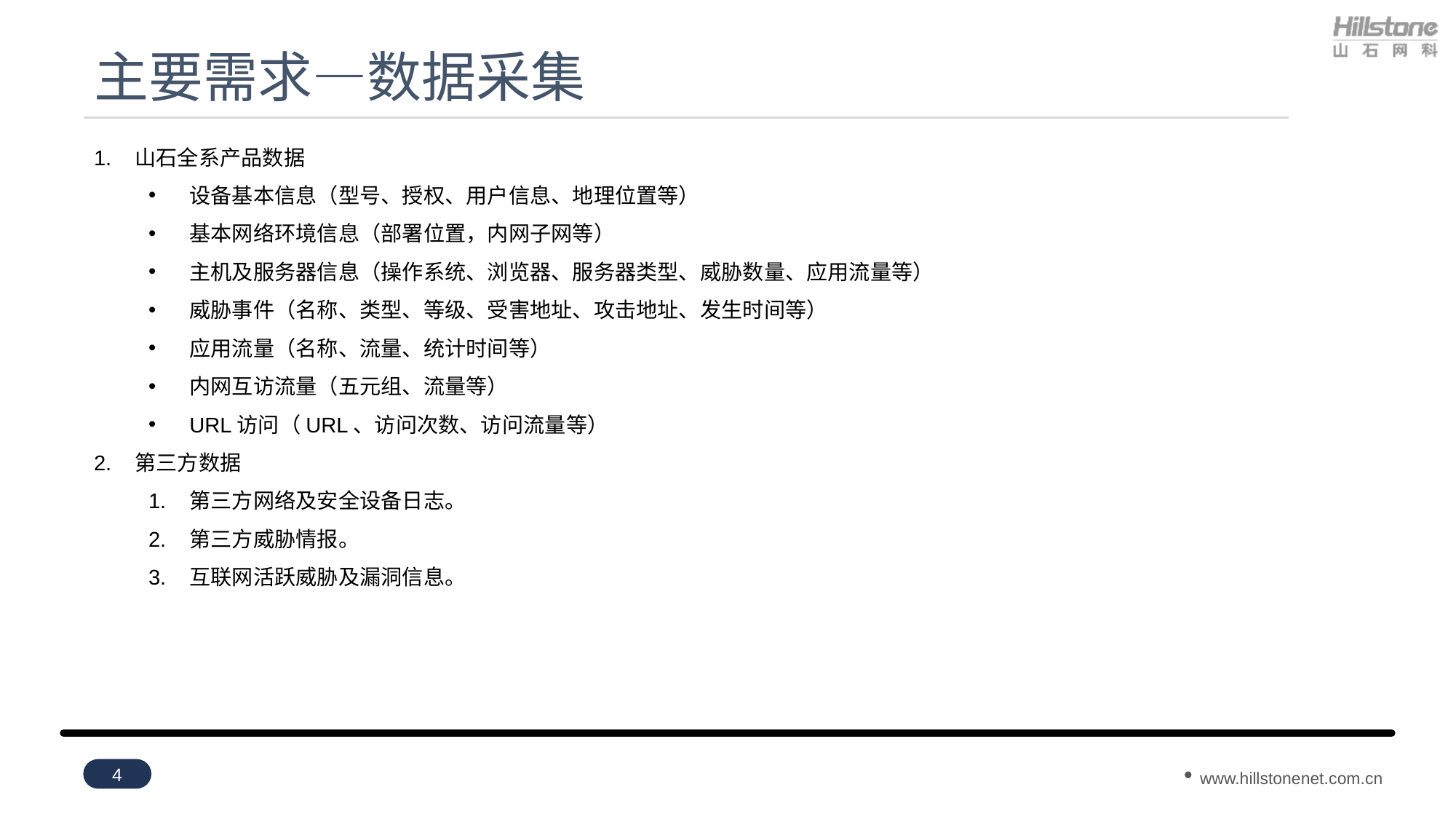

# 主要需求—数据采集
山石全系产品数据
设备基本信息（型号、授权、用户信息、地理位置等）
基本网络环境信息（部署位置，内网子网等）
主机及服务器信息（操作系统、浏览器、服务器类型、威胁数量、应用流量等）
威胁事件（名称、类型、等级、受害地址、攻击地址、发生时间等）
应用流量（名称、流量、统计时间等）
内网互访流量（五元组、流量等）
URL访问（URL、访问次数、访问流量等）
第三方数据
第三方网络及安全设备日志。
第三方威胁情报。
互联网活跃威胁及漏洞信息。
4